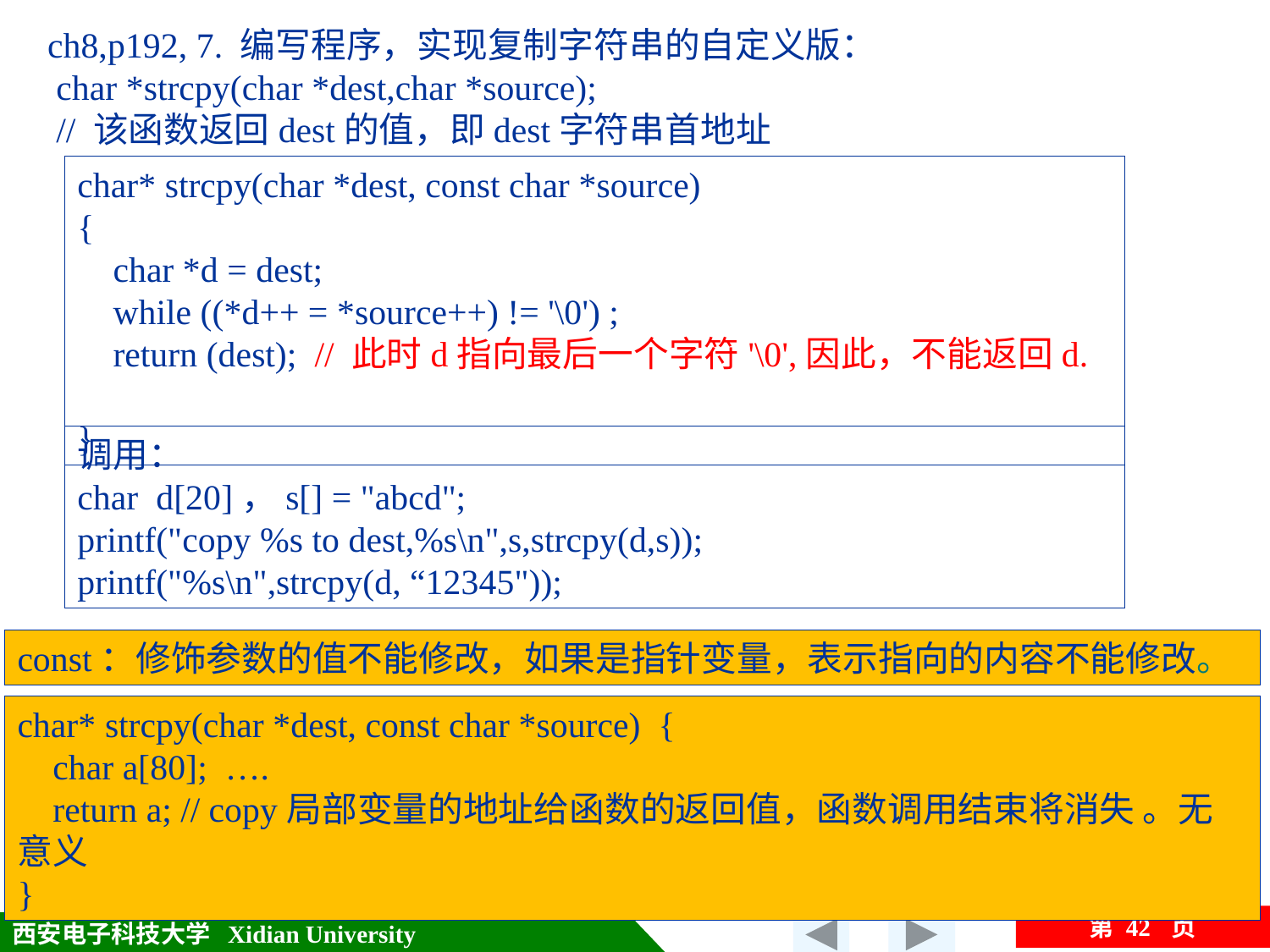

ch8,p192, 7. 编写程序，实现复制字符串的自定义版：
 char *strcpy(char *dest,char *source);
 // 该函数返回dest的值，即dest字符串首地址
char* strcpy(char *dest, const char *source)
{
    char *d = dest;
    while ((*d++ = *source++) != '\0') ;
    return (dest);  // 此时d指向最后一个字符'\0',因此，不能返回d.
}
调用：
char  d[20]，s[] = "abcd";
printf("copy %s to dest,%s\n",s,strcpy(d,s));
printf("%s\n",strcpy(d, “12345"));
const：修饰参数的值不能修改，如果是指针变量，表示指向的内容不能修改。
char* strcpy(char *dest, const char *source)  {
    char a[80];  ….
    return a; // copy局部变量的地址给函数的返回值，函数调用结束将消失 。无意义
}